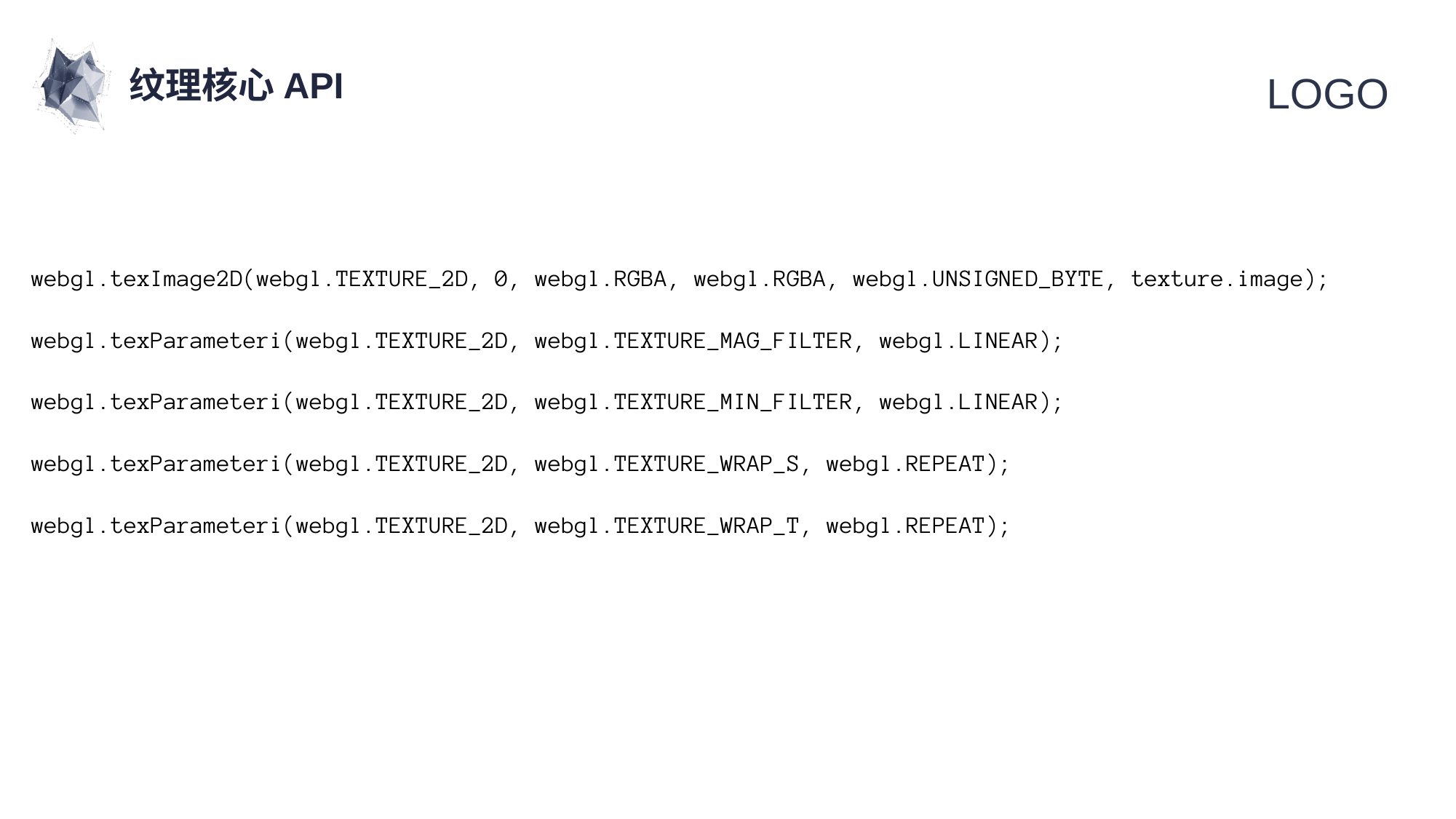

纹理核心API
webgl.texImage2D(webgl.TEXTURE_2D, 0, webgl.RGBA, webgl.RGBA, webgl.UNSIGNED_BYTE, texture.image);
webgl.texParameteri(webgl.TEXTURE_2D, webgl.TEXTURE_MAG_FILTER, webgl.LINEAR);
webgl.texParameteri(webgl.TEXTURE_2D, webgl.TEXTURE_MIN_FILTER, webgl.LINEAR);
webgl.texParameteri(webgl.TEXTURE_2D, webgl.TEXTURE_WRAP_S, webgl.REPEAT);
webgl.texParameteri(webgl.TEXTURE_2D, webgl.TEXTURE_WRAP_T, webgl.REPEAT);